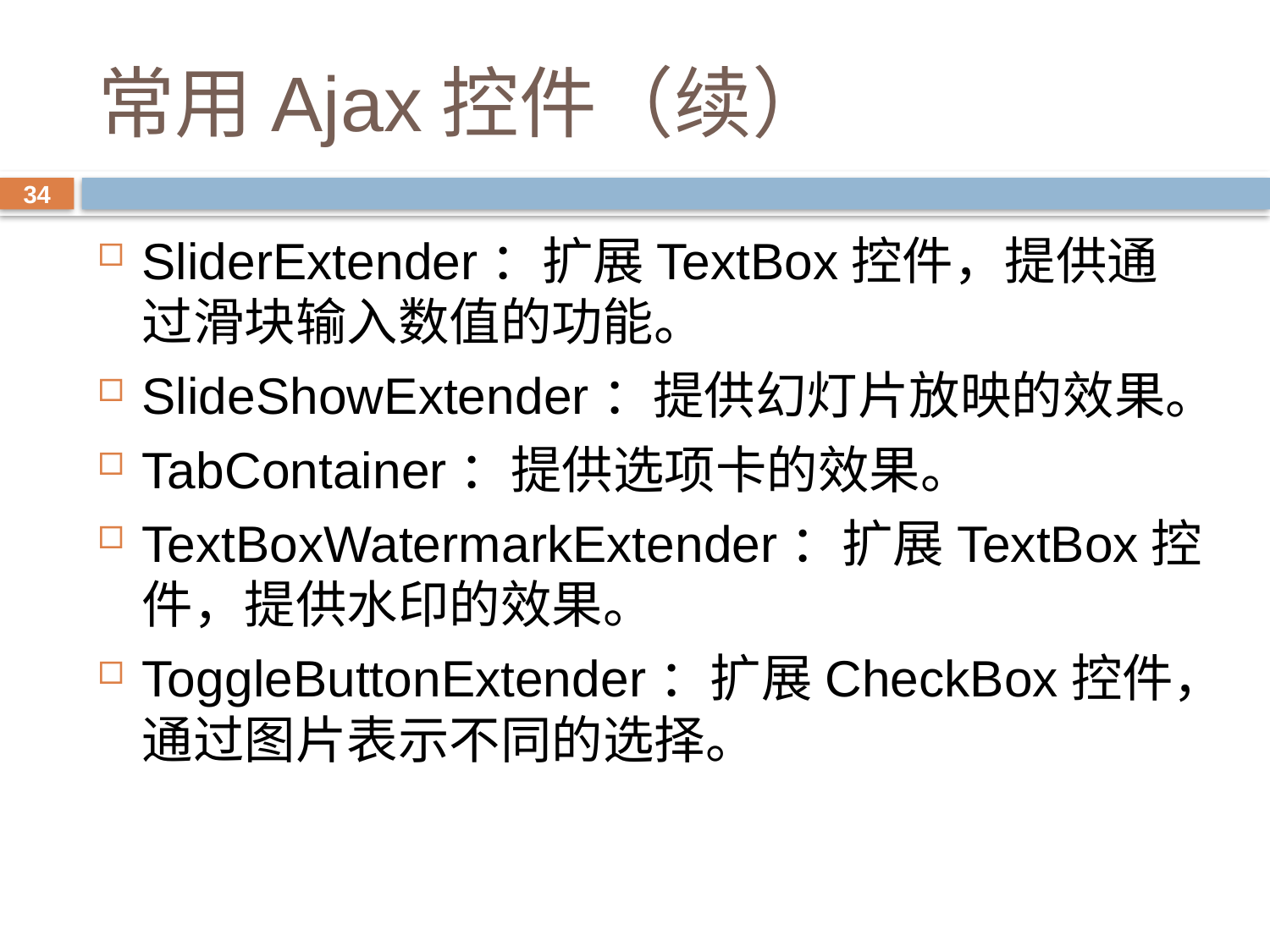

# 常用Ajax控件（续）
34
SliderExtender：扩展TextBox控件，提供通过滑块输入数值的功能。
SlideShowExtender：提供幻灯片放映的效果。
TabContainer：提供选项卡的效果。
TextBoxWatermarkExtender：扩展TextBox控件，提供水印的效果。
ToggleButtonExtender：扩展CheckBox控件，通过图片表示不同的选择。